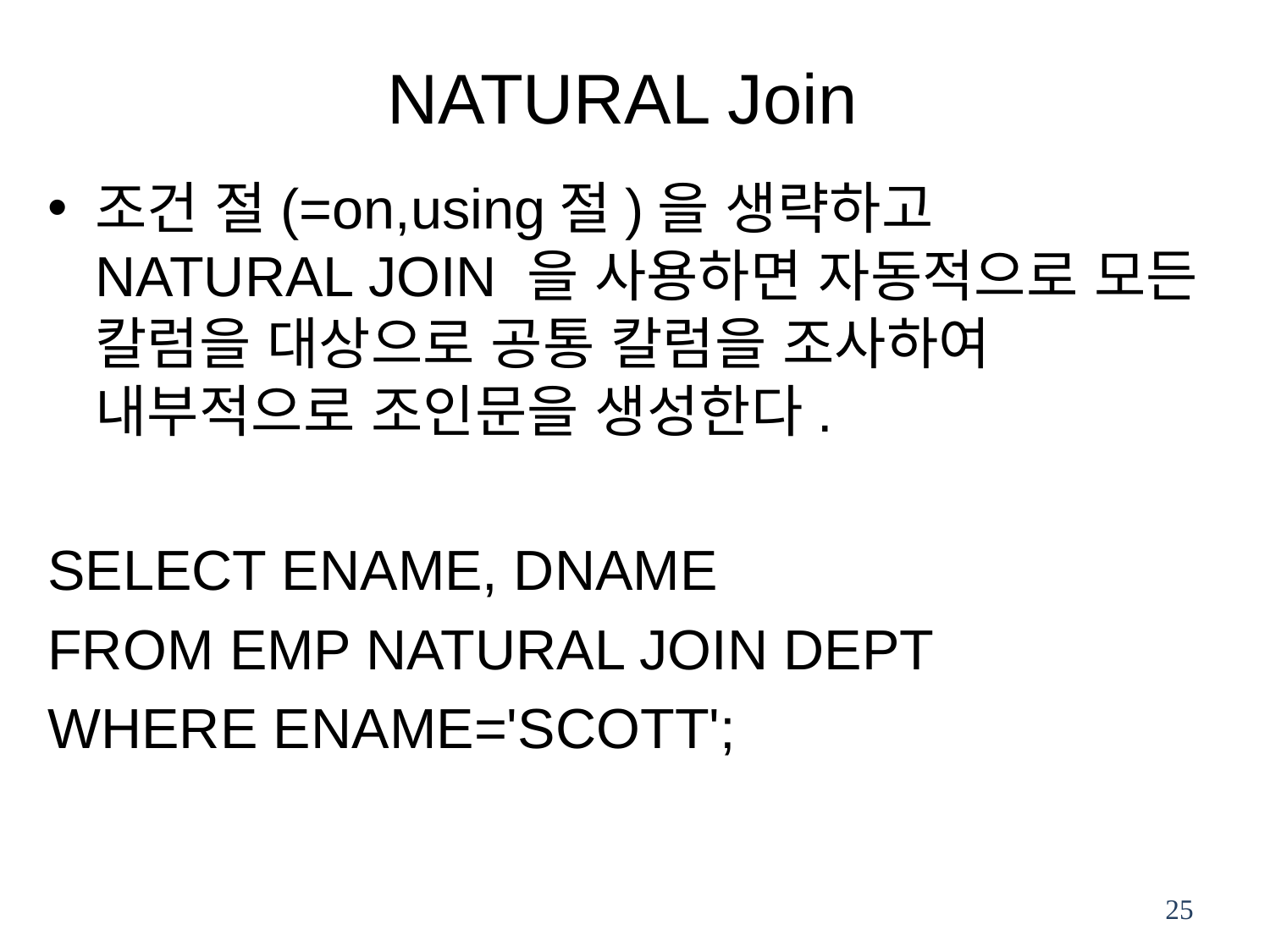

# NATURAL Join
조건 절(=on,using절)을 생략하고 NATURAL JOIN 을 사용하면 자동적으로 모든 칼럼을 대상으로 공통 칼럼을 조사하여 내부적으로 조인문을 생성한다.

SELECT ENAME, DNAME
FROM EMP NATURAL JOIN DEPT
WHERE ENAME='SCOTT';
25